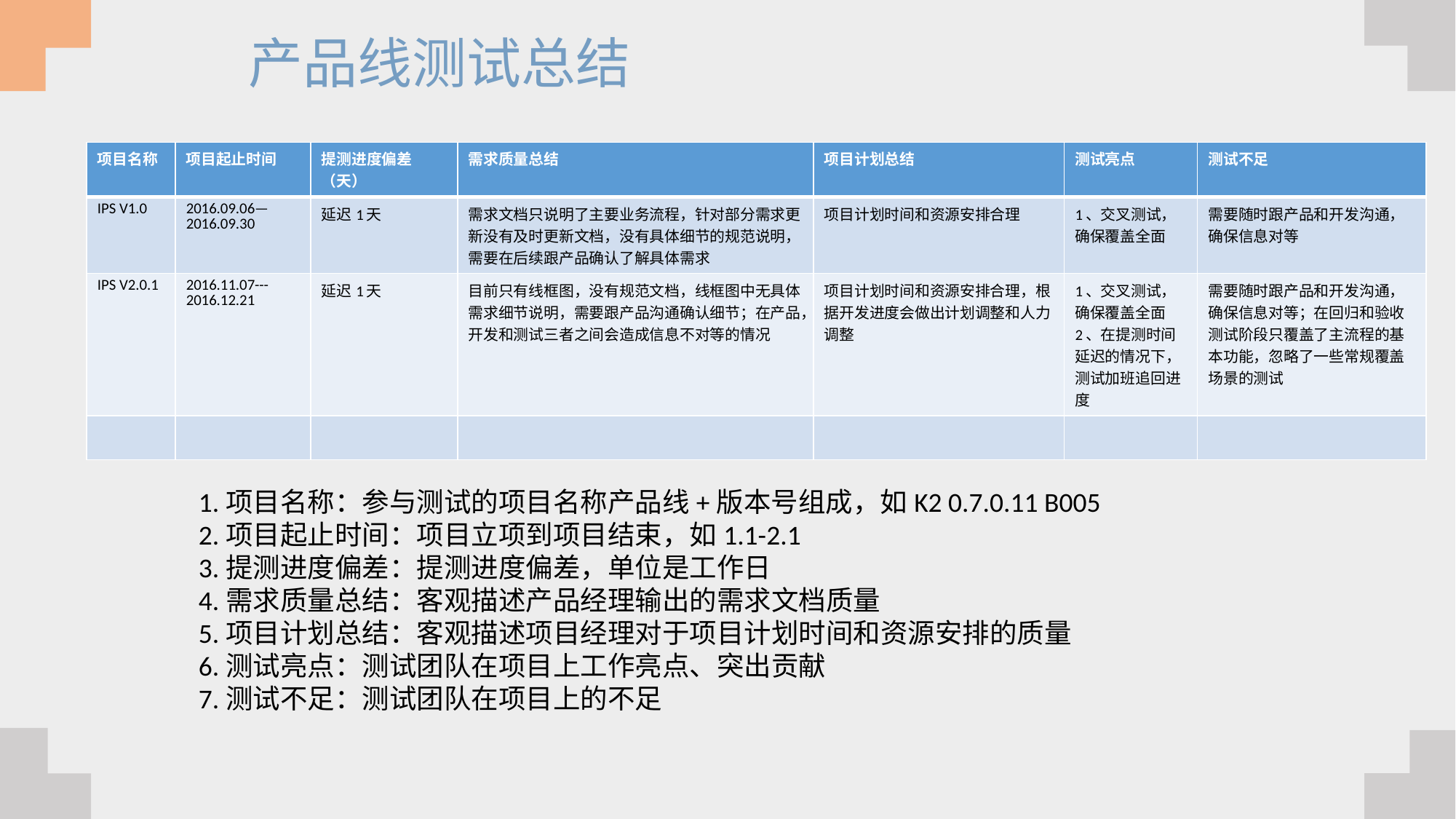

产品线测试总结
| 项目名称 | 项目起止时间 | 提测进度偏差（天） | 需求质量总结 | 项目计划总结 | 测试亮点 | 测试不足 |
| --- | --- | --- | --- | --- | --- | --- |
| IPS V1.0 | 2016.09.06—2016.09.30 | 延迟1天 | 需求文档只说明了主要业务流程，针对部分需求更新没有及时更新文档，没有具体细节的规范说明，需要在后续跟产品确认了解具体需求 | 项目计划时间和资源安排合理 | 1、交叉测试，确保覆盖全面 | 需要随时跟产品和开发沟通，确保信息对等 |
| IPS V2.0.1 | 2016.11.07---2016.12.21 | 延迟1天 | 目前只有线框图，没有规范文档，线框图中无具体需求细节说明，需要跟产品沟通确认细节；在产品，开发和测试三者之间会造成信息不对等的情况 | 项目计划时间和资源安排合理，根据开发进度会做出计划调整和人力调整 | 1、交叉测试，确保覆盖全面 2、在提测时间延迟的情况下，测试加班追回进度 | 需要随时跟产品和开发沟通，确保信息对等；在回归和验收测试阶段只覆盖了主流程的基本功能，忽略了一些常规覆盖场景的测试 |
|  |  |  |  |  |  |  |
1.项目名称：参与测试的项目名称产品线+版本号组成，如K2 0.7.0.11 B005
2.项目起止时间：项目立项到项目结束，如1.1-2.1
3.提测进度偏差：提测进度偏差，单位是工作日
4.需求质量总结：客观描述产品经理输出的需求文档质量
5.项目计划总结：客观描述项目经理对于项目计划时间和资源安排的质量
6.测试亮点：测试团队在项目上工作亮点、突出贡献
7.测试不足：测试团队在项目上的不足